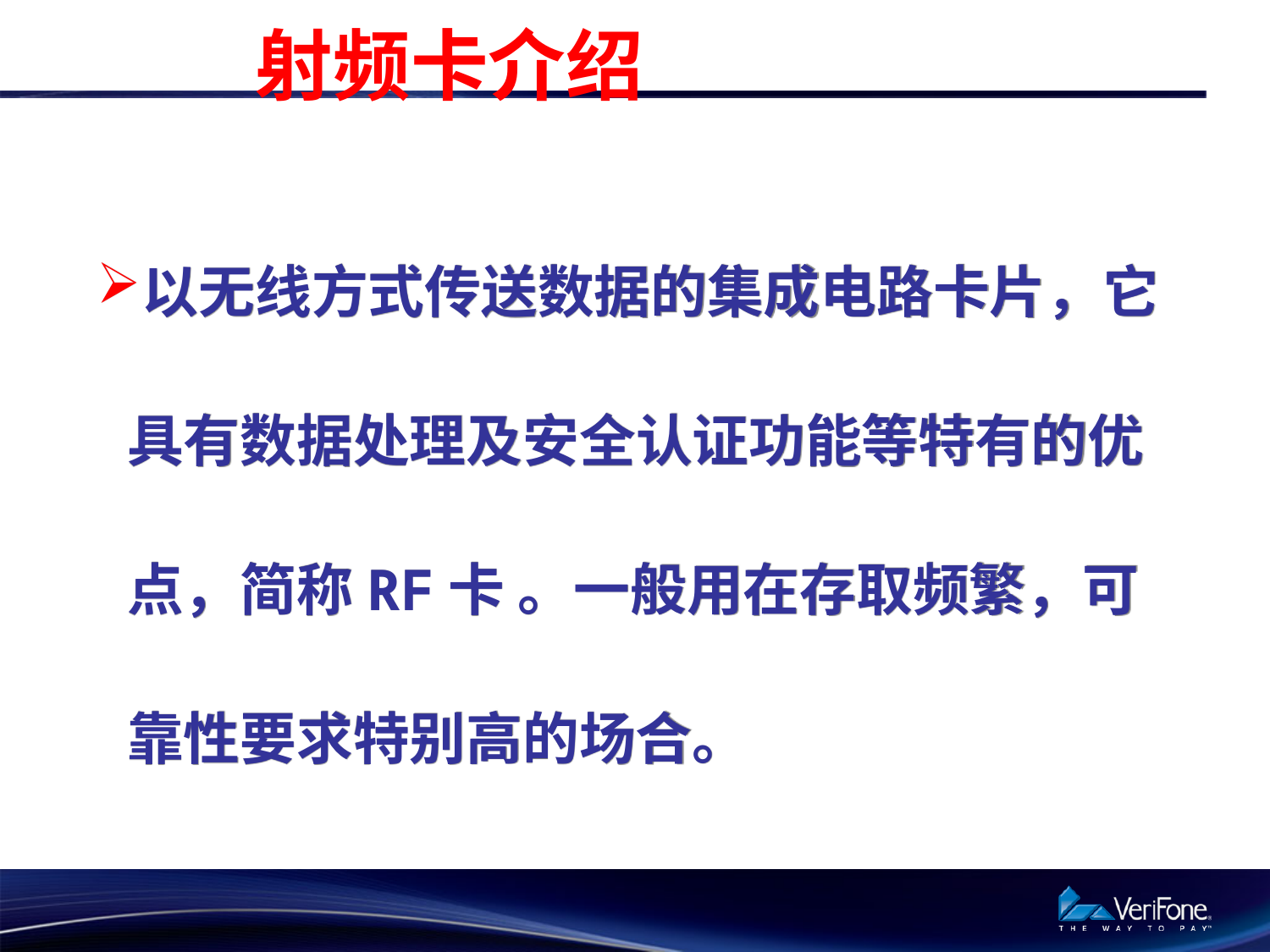

射频卡介绍
以无线方式传送数据的集成电路卡片，它具有数据处理及安全认证功能等特有的优点，简称RF卡 。一般用在存取频繁，可靠性要求特别高的场合。